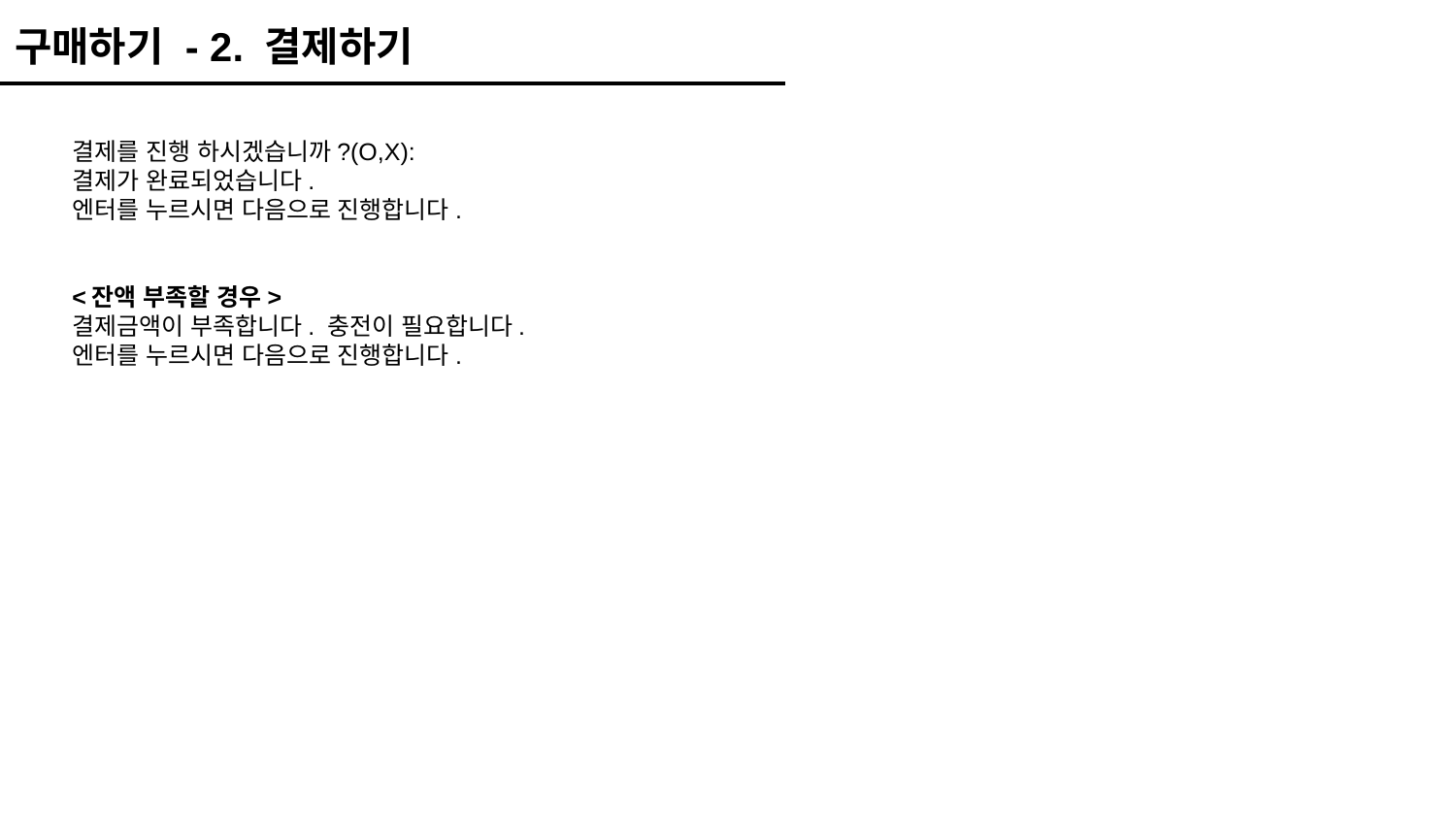

구매하기 - 2. 결제하기
결제를 진행 하시겠습니까?(O,X):
결제가 완료되었습니다.
엔터를 누르시면 다음으로 진행합니다.

<잔액 부족할 경우>
결제금액이 부족합니다. 충전이 필요합니다.
엔터를 누르시면 다음으로 진행합니다.